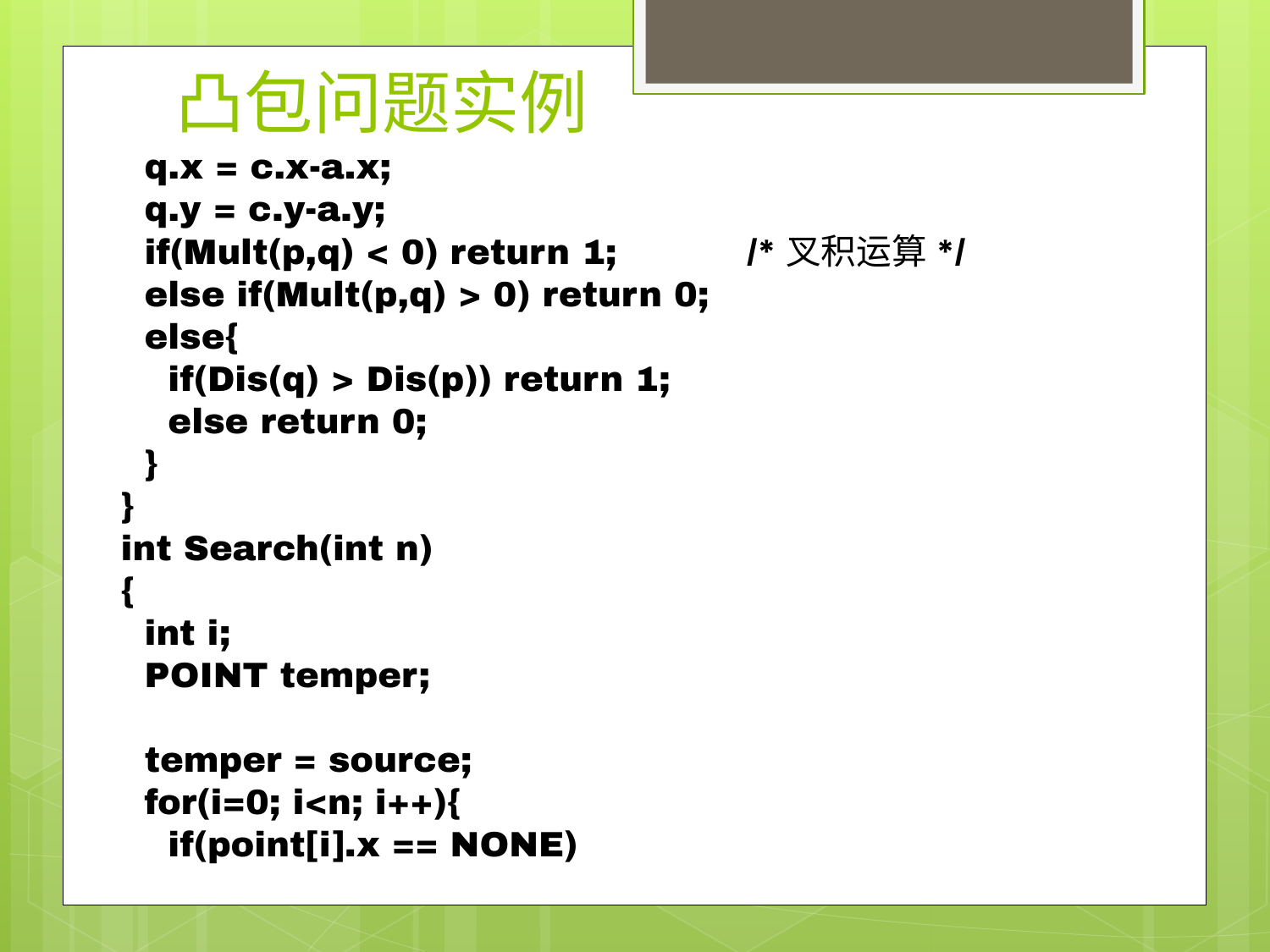

# 凸包问题实例
  q.x = c.x-a.x;
  q.y = c.y-a.y;
  if(Mult(p,q) < 0) return 1;           /*叉积运算*/
  else if(Mult(p,q) > 0) return 0;
  else{
    if(Dis(q) > Dis(p)) return 1;
    else return 0;
  }
}
int Search(int n)
{
  int i;
  POINT temper;
  temper = source;
  for(i=0; i<n; i++){
    if(point[i].x == NONE)